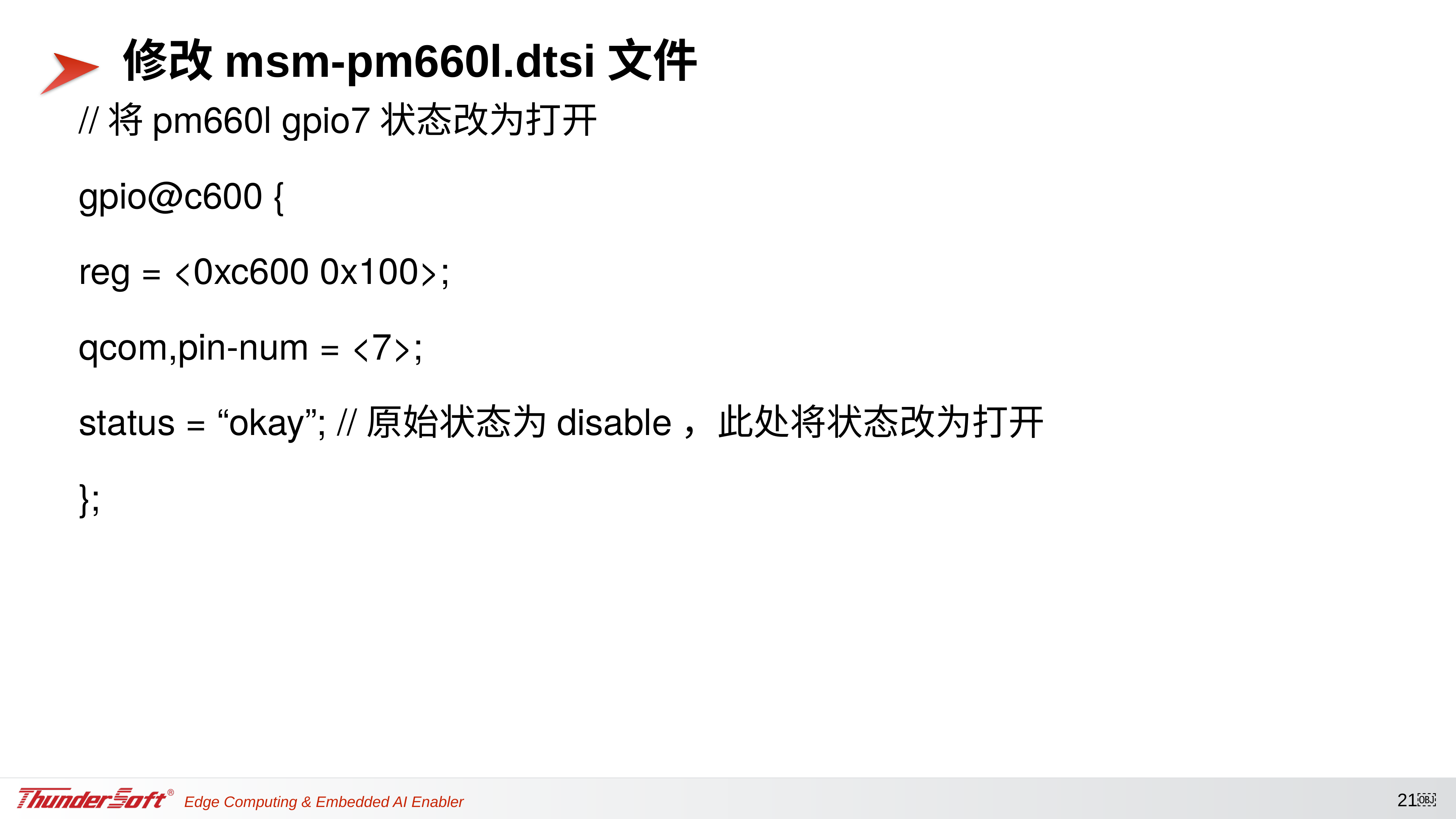

# 修改msm-pm660l.dtsi文件
//将pm660l gpio7状态改为打开
gpio@c600 {
reg = <0xc600 0x100>;
qcom,pin-num = <7>;
status = “okay”; //原始状态为disable，此处将状态改为打开
};